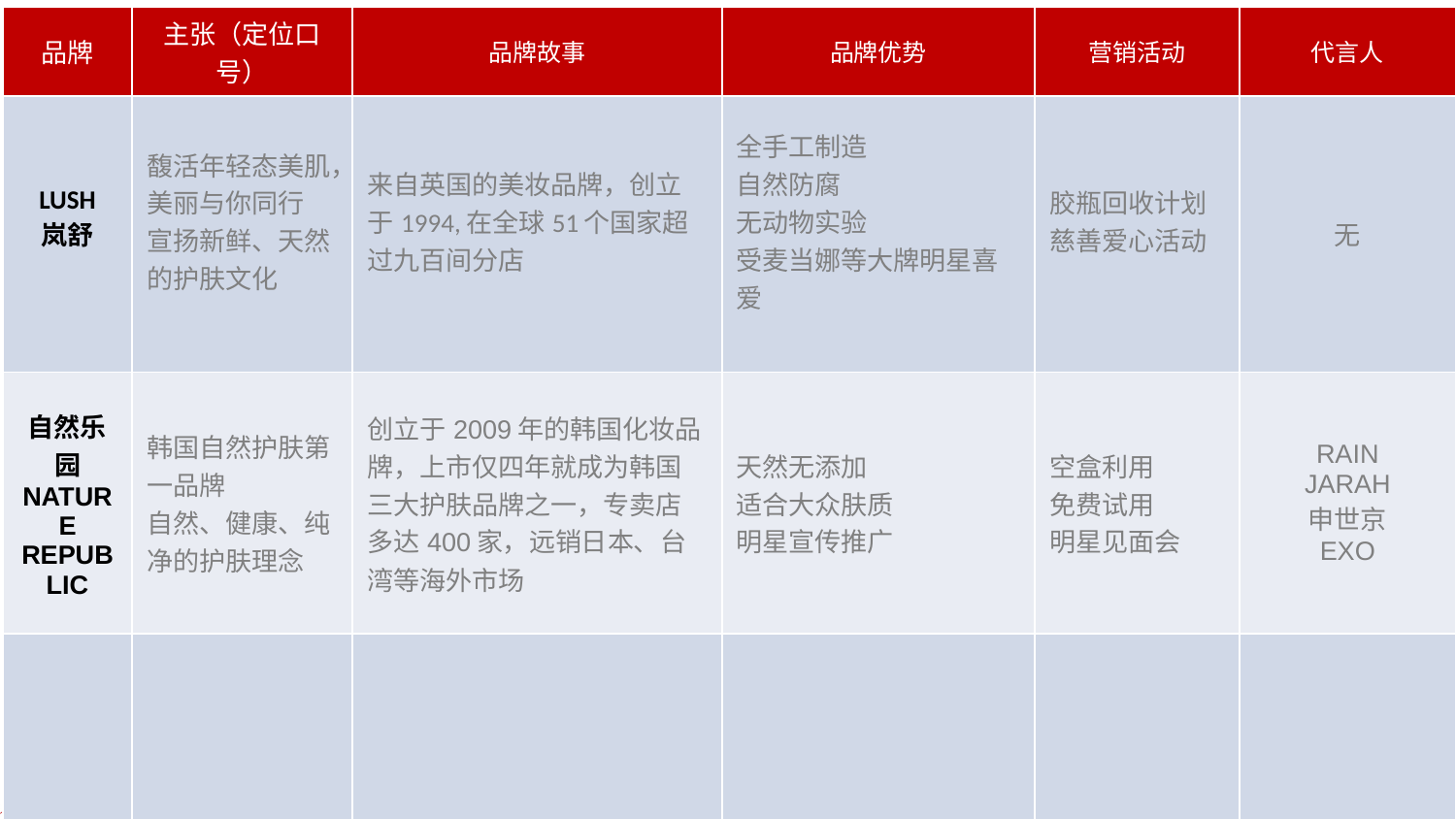

| 品牌 | 主张（定位口号） | 品牌故事 | 品牌优势 | 营销活动 | 代言人 |
| --- | --- | --- | --- | --- | --- |
| LUSH 岚舒 | 馥活年轻态美肌，美丽与你同行 宣扬新鲜、天然的护肤文化 | 来自英国的美妆品牌，创立于1994,在全球51个国家超过九百间分店 | 全手工制造 自然防腐 无动物实验 受麦当娜等大牌明星喜爱 | 胶瓶回收计划 慈善爱心活动 | 无 |
| 自然乐园 NATURE REPUBLIC | 韩国自然护肤第一品牌 自然、健康、纯净的护肤理念 | 创立于2009年的韩国化妆品牌，上市仅四年就成为韩国三大护肤品牌之一，专卖店多达400家，远销日本、台湾等海外市场 | 天然无添加 适合大众肤质 明星宣传推广 | 空盒利用 免费试用 明星见面会 | RAIN JARAH 申世京 EXO |
|  |  |  |  |  |  |